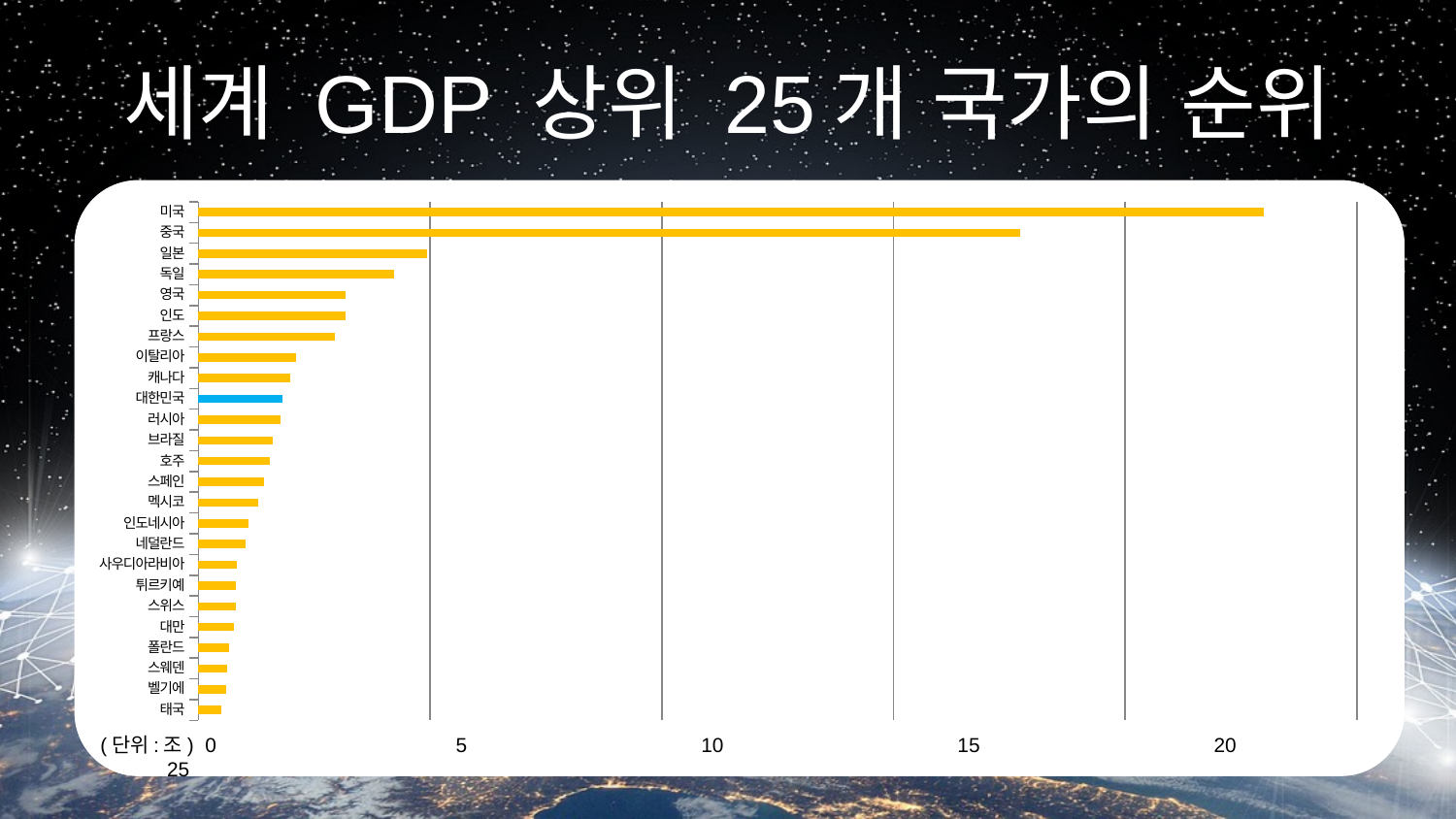

# 세계 GDP 상위 25개 국가의 순위

### Chart

| Category | GDP |
|---|---|
| 태국 | 0.50598 |
| 벨기에 | 0.59988 |
| 스웨덴 | 0.62744 |
| 폴란드 | 0.67405 |
| 대만 | 0.7749 |
| 스위스 | 0.81286 |
| 튀르키예 | 0.81527 |
| 사우디아라비아 | 0.83354 |
| 네덜란드 | 1.018 |
| 인도네시아 | 1.086 |
| 멕시코 | 1.293 |
| 스페인 | 1.4252 |
| 호주 | 1.5426 |
| 브라질 | 1.6089 |
| 러시아 | 1.7757 |
| 대한민국 | 1.8102 |
| 캐나다 | 1.9907 |
| 이탈리아 | 2.0998 |
| 프랑스 | 2.9374 |
| 인도 | 3.1733 |
| 영국 | 3.1868 |
| 독일 | 4.2231 |
| 일본 | 4.9374 |
| 중국 | 17.734 |
| 미국 | 22.9961 |
(단위:조)  0                                           5                                          10                                          15                                          20                                        25